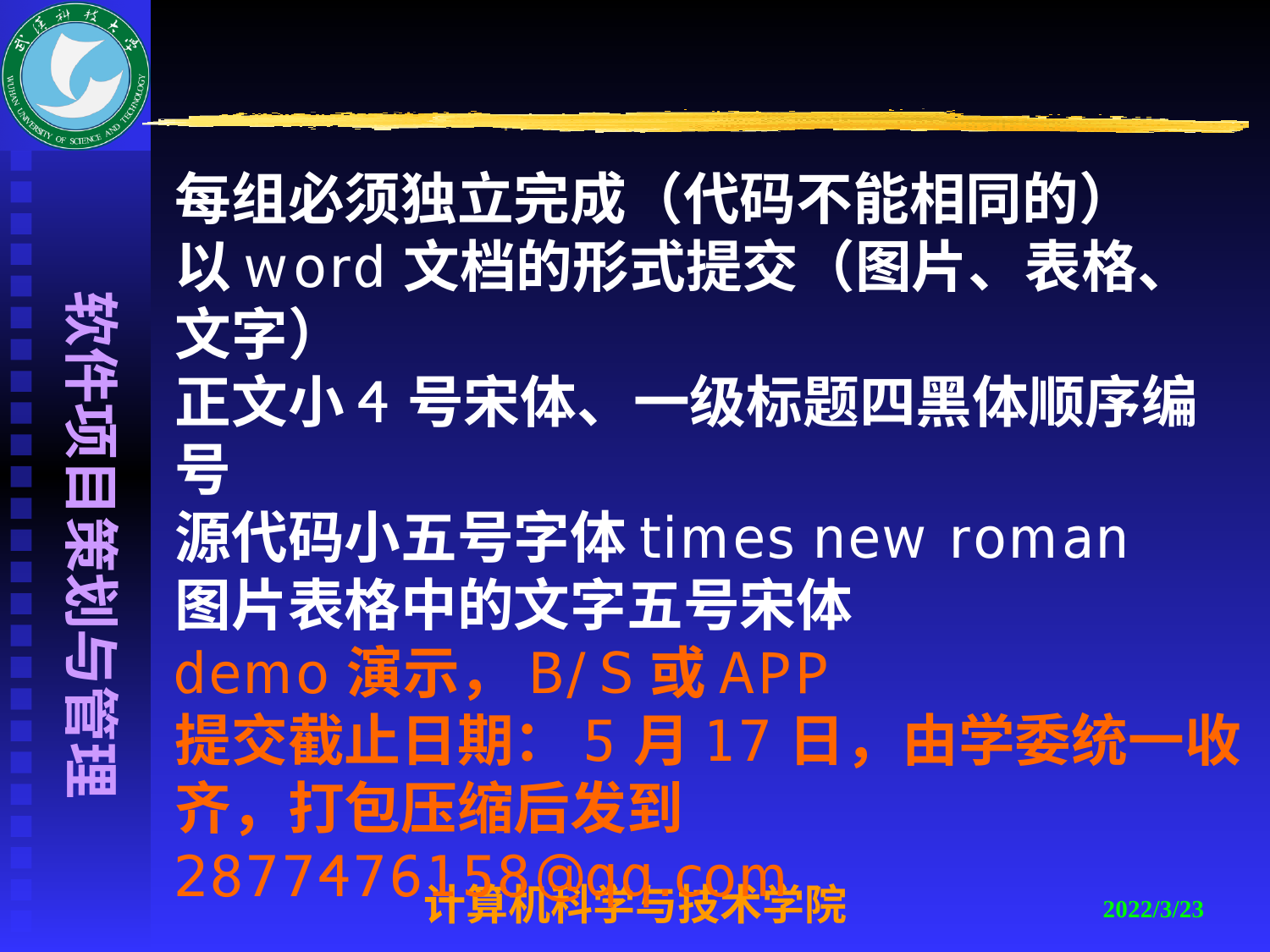

每组必须独立完成（代码不能相同的）
以word文档的形式提交（图片、表格、文字）
正文小4号宋体、一级标题四黑体顺序编号
源代码小五号字体times new roman
图片表格中的文字五号宋体
demo演示，B/S或APP
提交截止日期：5月17日，由学委统一收齐，打包压缩后发到2877476158@qq.com